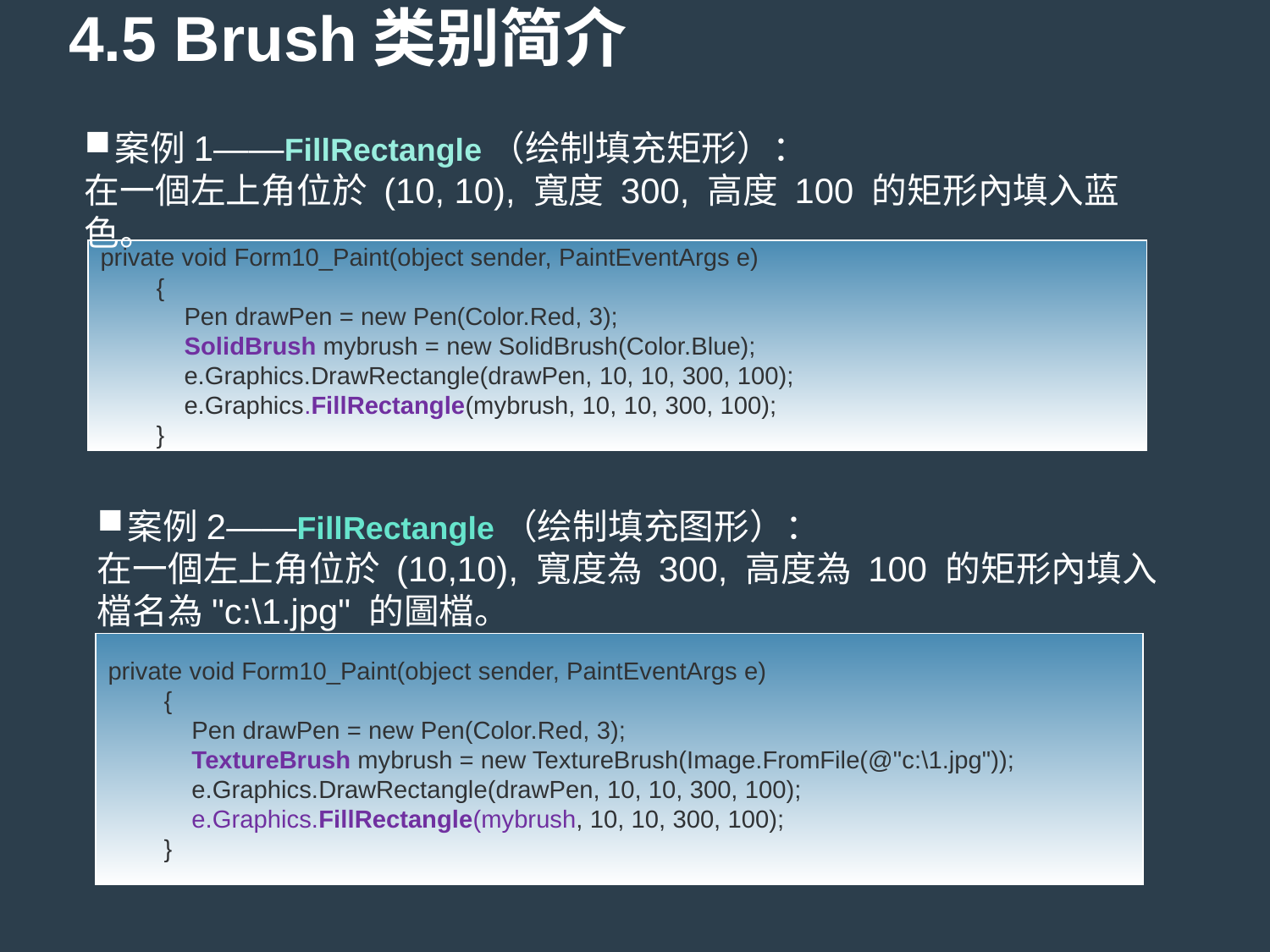

# 4.5 Brush类别简介
案例1——FillRectangle（绘制填充矩形）：
在一個左上角位於 (10, 10), 寬度 300, 高度 100 的矩形內填入蓝色。
private void Form10_Paint(object sender, PaintEventArgs e)
        {
            Pen drawPen = new Pen(Color.Red, 3);
            SolidBrush mybrush = new SolidBrush(Color.Blue);
            e.Graphics.DrawRectangle(drawPen, 10, 10, 300, 100);
            e.Graphics.FillRectangle(mybrush, 10, 10, 300, 100);
        }
案例2——FillRectangle（绘制填充图形）：
在一個左上角位於 (10,10), 寬度為 300, 高度為 100 的矩形內填入檔名為"c:\1.jpg" 的圖檔。
private void Form10_Paint(object sender, PaintEventArgs e)
        {
            Pen drawPen = new Pen(Color.Red, 3);
            TextureBrush mybrush = new TextureBrush(Image.FromFile(@"c:\1.jpg"));
            e.Graphics.DrawRectangle(drawPen, 10, 10, 300, 100);
            e.Graphics.FillRectangle(mybrush, 10, 10, 300, 100);
        }